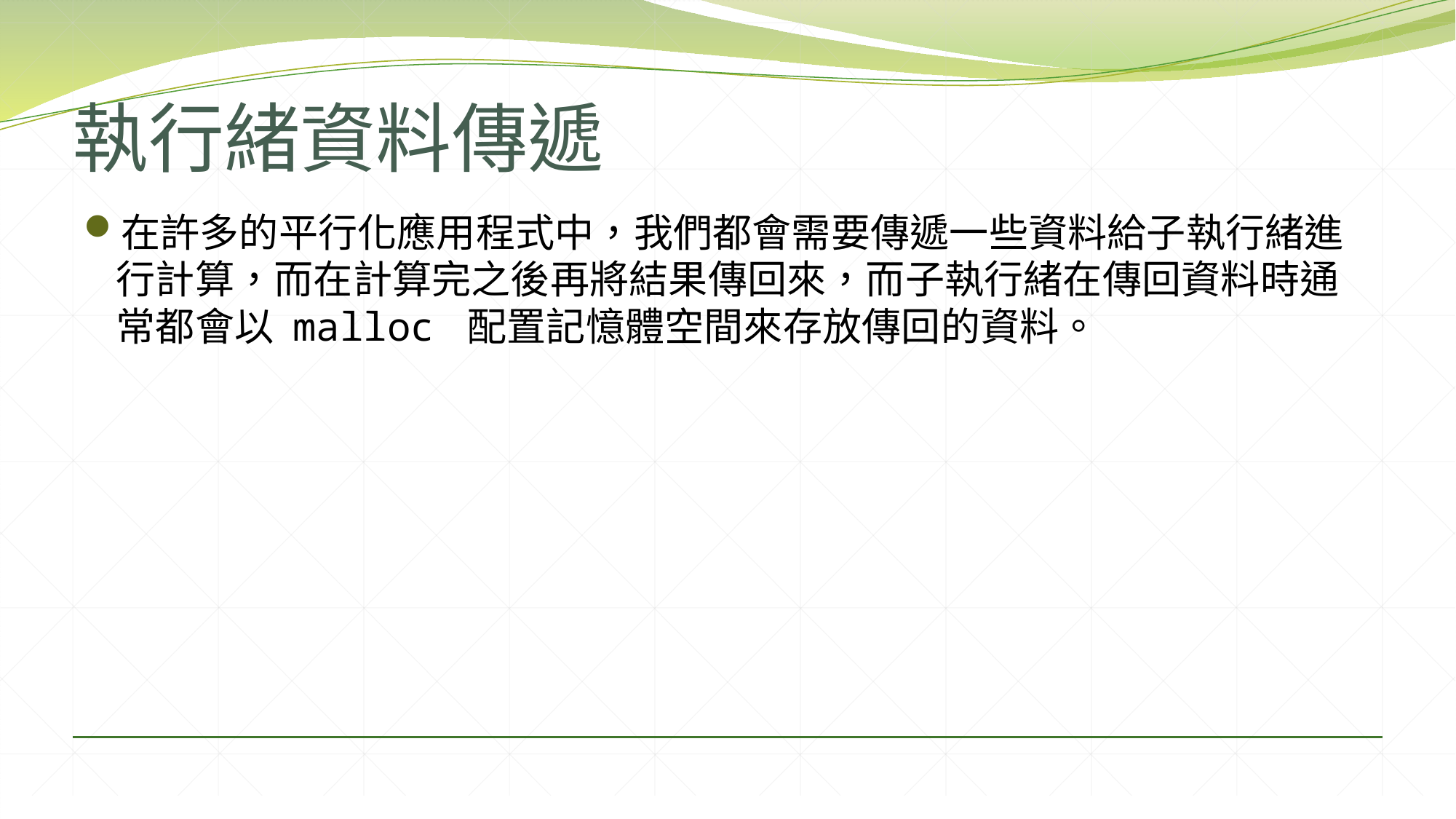

# 執行緒資料傳遞
在許多的平行化應用程式中，我們都會需要傳遞一些資料給子執行緒進行計算，而在計算完之後再將結果傳回來，而子執行緒在傳回資料時通常都會以 malloc 配置記憶體空間來存放傳回的資料。